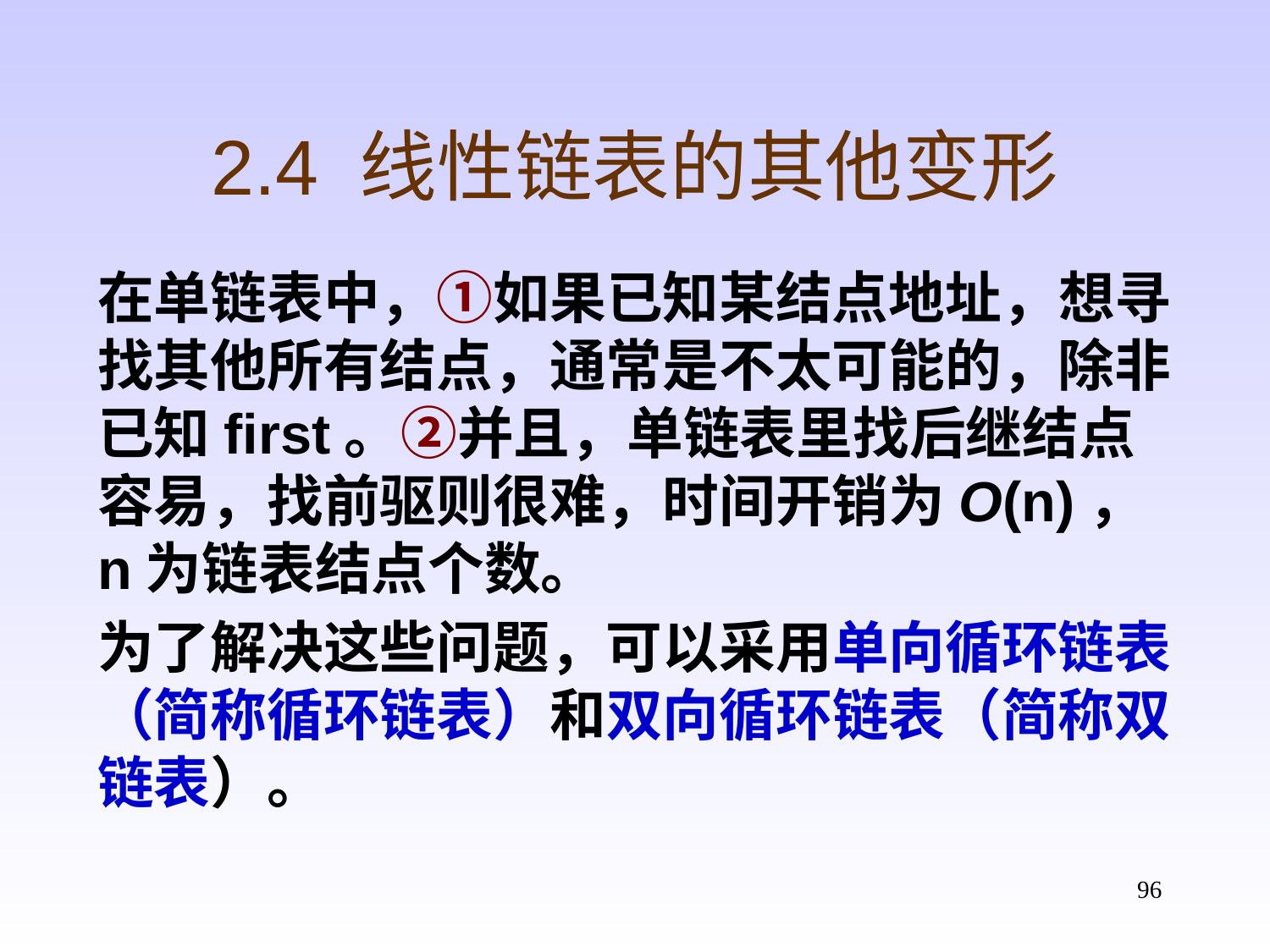

2.4 线性链表的其他变形
在单链表中，①如果已知某结点地址，想寻找其他所有结点，通常是不太可能的，除非已知first。②并且，单链表里找后继结点容易，找前驱则很难，时间开销为O(n)，n为链表结点个数。
为了解决这些问题，可以采用单向循环链表（简称循环链表）和双向循环链表（简称双链表）。
96